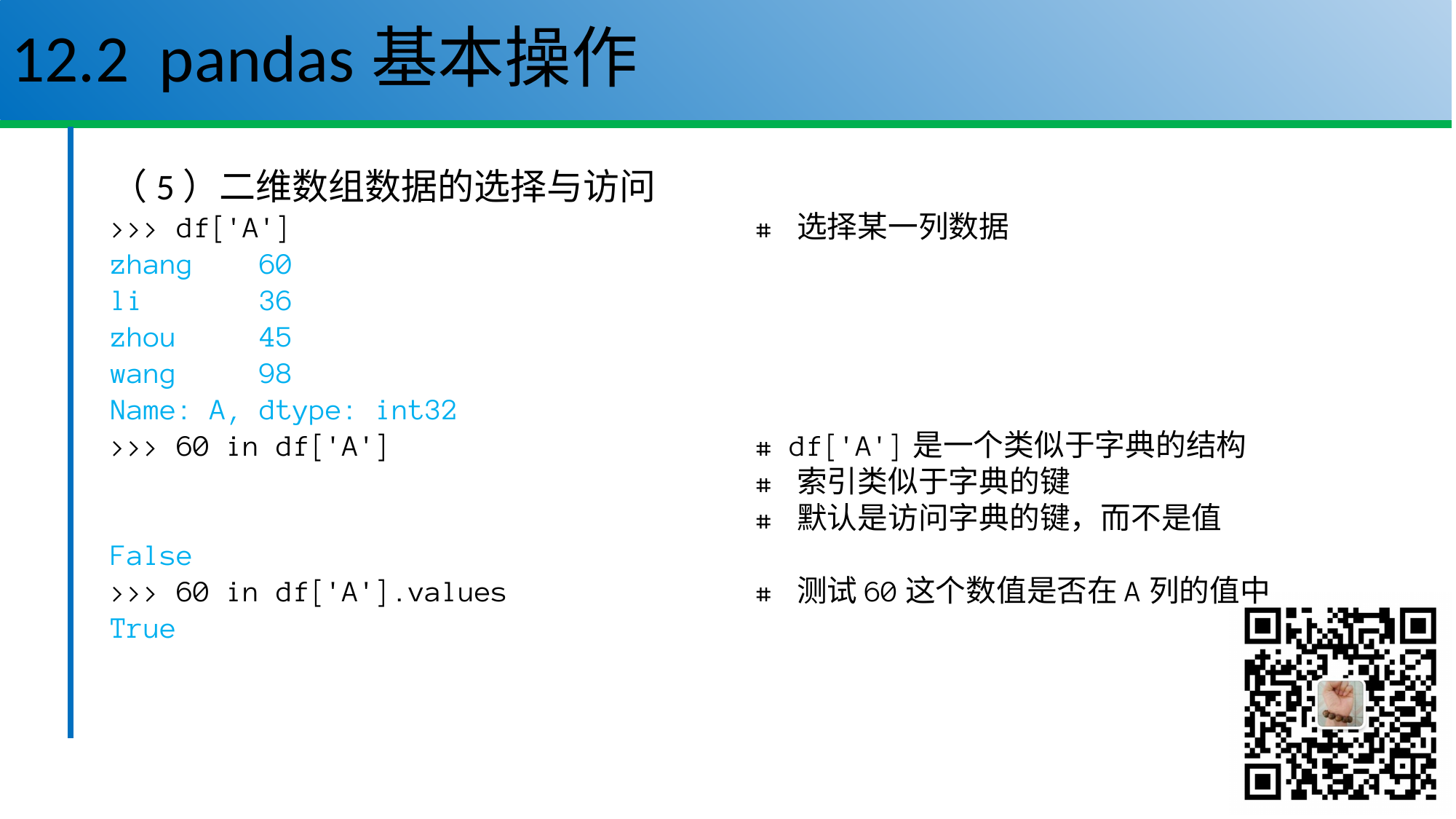

# 12.2  pandas基本操作
（5）二维数组数据的选择与访问
>>> df['A']                            # 选择某一列数据
zhang    60
li       36
zhou     45
wang     98
Name: A, dtype: int32
>>> 60 in df['A']                      # df['A']是一个类似于字典的结构
                                       # 索引类似于字典的键
                                       # 默认是访问字典的键，而不是值
False
>>> 60 in df['A'].values               # 测试60这个数值是否在A列的值中
True
41